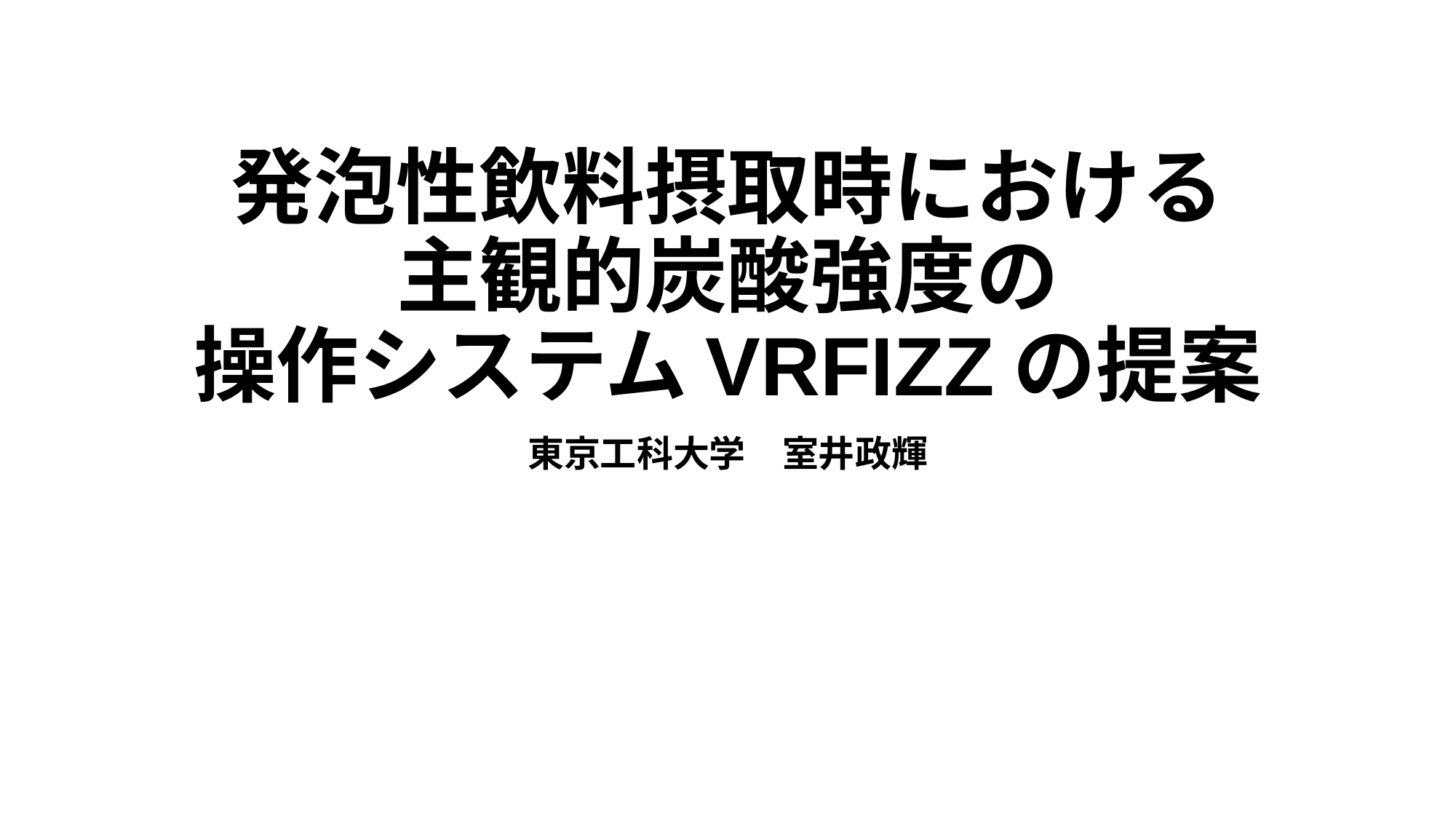

# 発泡性飲料摂取時における 主観的炭酸強度の 操作システムVRFIZZの提案
東京工科大学　室井政輝